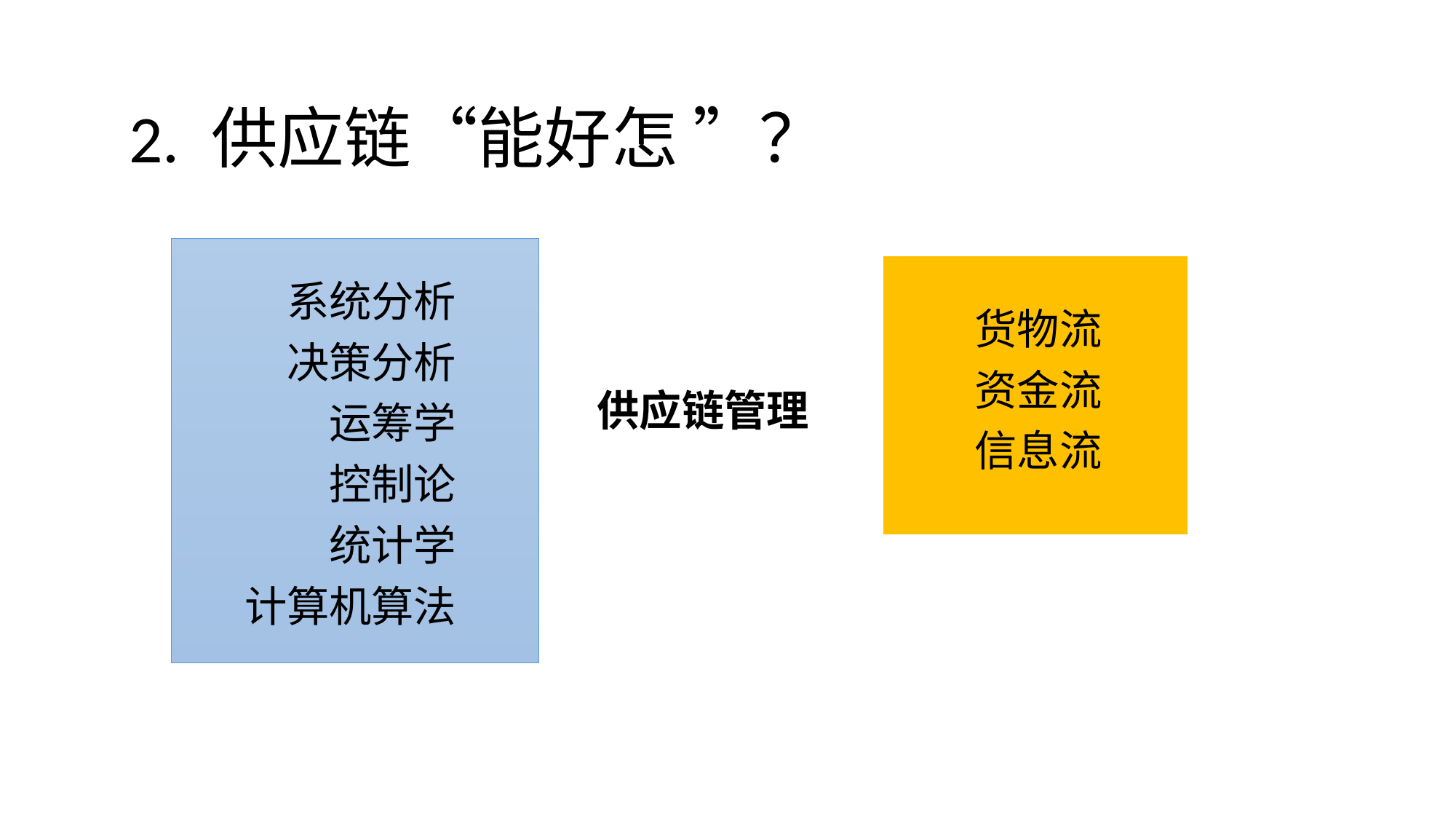

#
2. 供应链“能好怎 ”？

系统分析
决策分析
运筹学
控制论
统计学
计算机算法

货物流
资金流
信息流
供应链管理